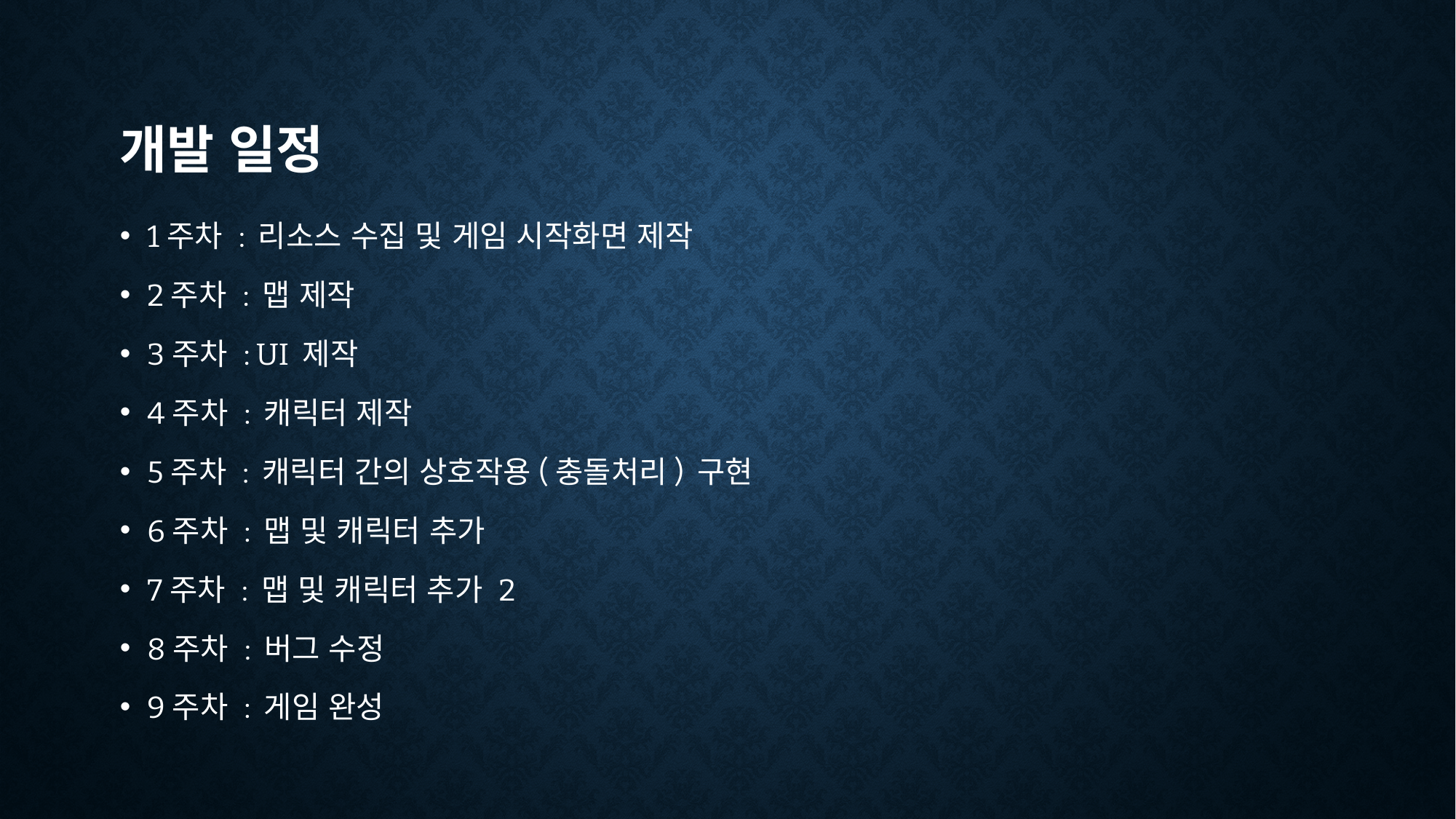

# 개발 일정
1주차 : 리소스 수집 및 게임 시작화면 제작
2주차 : 맵 제작
3주차 : UI 제작
4주차 : 캐릭터 제작
5주차 : 캐릭터 간의 상호작용(충돌처리) 구현
6주차 : 맵 및 캐릭터 추가
7주차 : 맵 및 캐릭터 추가 2
8주차 : 버그 수정
9주차 : 게임 완성